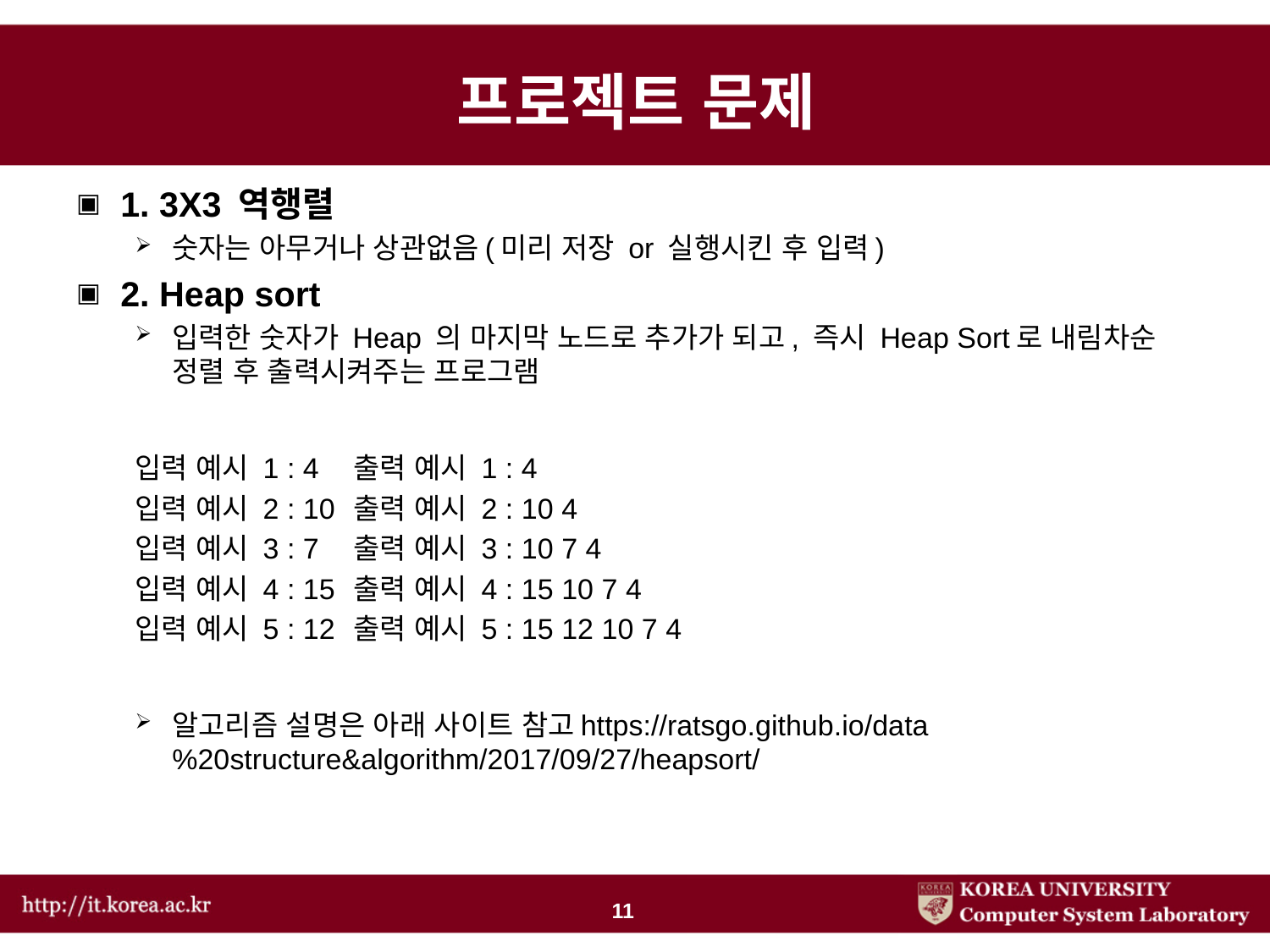

# 프로젝트 문제
1. 3X3 역행렬
숫자는 아무거나 상관없음(미리 저장 or 실행시킨 후 입력)
2. Heap sort
입력한 숫자가 Heap 의 마지막 노드로 추가가 되고, 즉시 Heap Sort로 내림차순 정렬 후 출력시켜주는 프로그램

	입력 예시 1 : 4   	출력 예시 1 : 4
	입력 예시 2 : 10 	출력 예시 2 : 10 4
	입력 예시 3 : 7 	출력 예시 3 : 10 7 4
	입력 예시 4 : 15 	출력 예시 4 : 15 10 7 4
	입력 예시 5 : 12 	출력 예시 5 : 15 12 10 7 4

알고리즘 설명은 아래 사이트 참고https://ratsgo.github.io/data%20structure&algorithm/2017/09/27/heapsort/
11